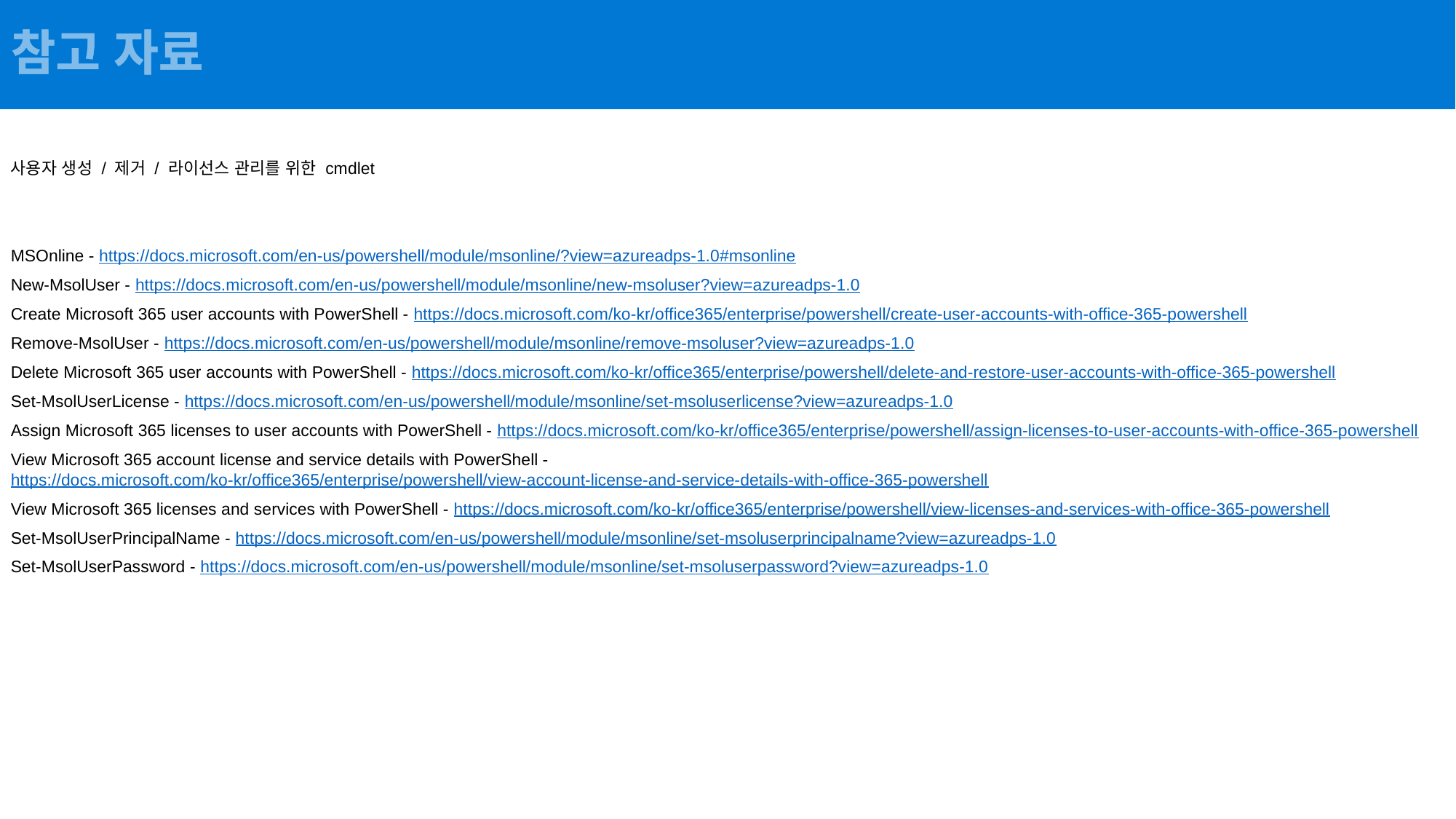

참고 자료
사용자 생성 / 제거 / 라이선스 관리를 위한 cmdlet

MSOnline - https://docs.microsoft.com/en-us/powershell/module/msonline/?view=azureadps-1.0#msonline
New-MsolUser - https://docs.microsoft.com/en-us/powershell/module/msonline/new-msoluser?view=azureadps-1.0
Create Microsoft 365 user accounts with PowerShell - https://docs.microsoft.com/ko-kr/office365/enterprise/powershell/create-user-accounts-with-office-365-powershell
Remove-MsolUser - https://docs.microsoft.com/en-us/powershell/module/msonline/remove-msoluser?view=azureadps-1.0
Delete Microsoft 365 user accounts with PowerShell - https://docs.microsoft.com/ko-kr/office365/enterprise/powershell/delete-and-restore-user-accounts-with-office-365-powershell
Set-MsolUserLicense - https://docs.microsoft.com/en-us/powershell/module/msonline/set-msoluserlicense?view=azureadps-1.0
Assign Microsoft 365 licenses to user accounts with PowerShell - https://docs.microsoft.com/ko-kr/office365/enterprise/powershell/assign-licenses-to-user-accounts-with-office-365-powershell
View Microsoft 365 account license and service details with PowerShell - https://docs.microsoft.com/ko-kr/office365/enterprise/powershell/view-account-license-and-service-details-with-office-365-powershell
View Microsoft 365 licenses and services with PowerShell - https://docs.microsoft.com/ko-kr/office365/enterprise/powershell/view-licenses-and-services-with-office-365-powershell
Set-MsolUserPrincipalName - https://docs.microsoft.com/en-us/powershell/module/msonline/set-msoluserprincipalname?view=azureadps-1.0
Set-MsolUserPassword - https://docs.microsoft.com/en-us/powershell/module/msonline/set-msoluserpassword?view=azureadps-1.0